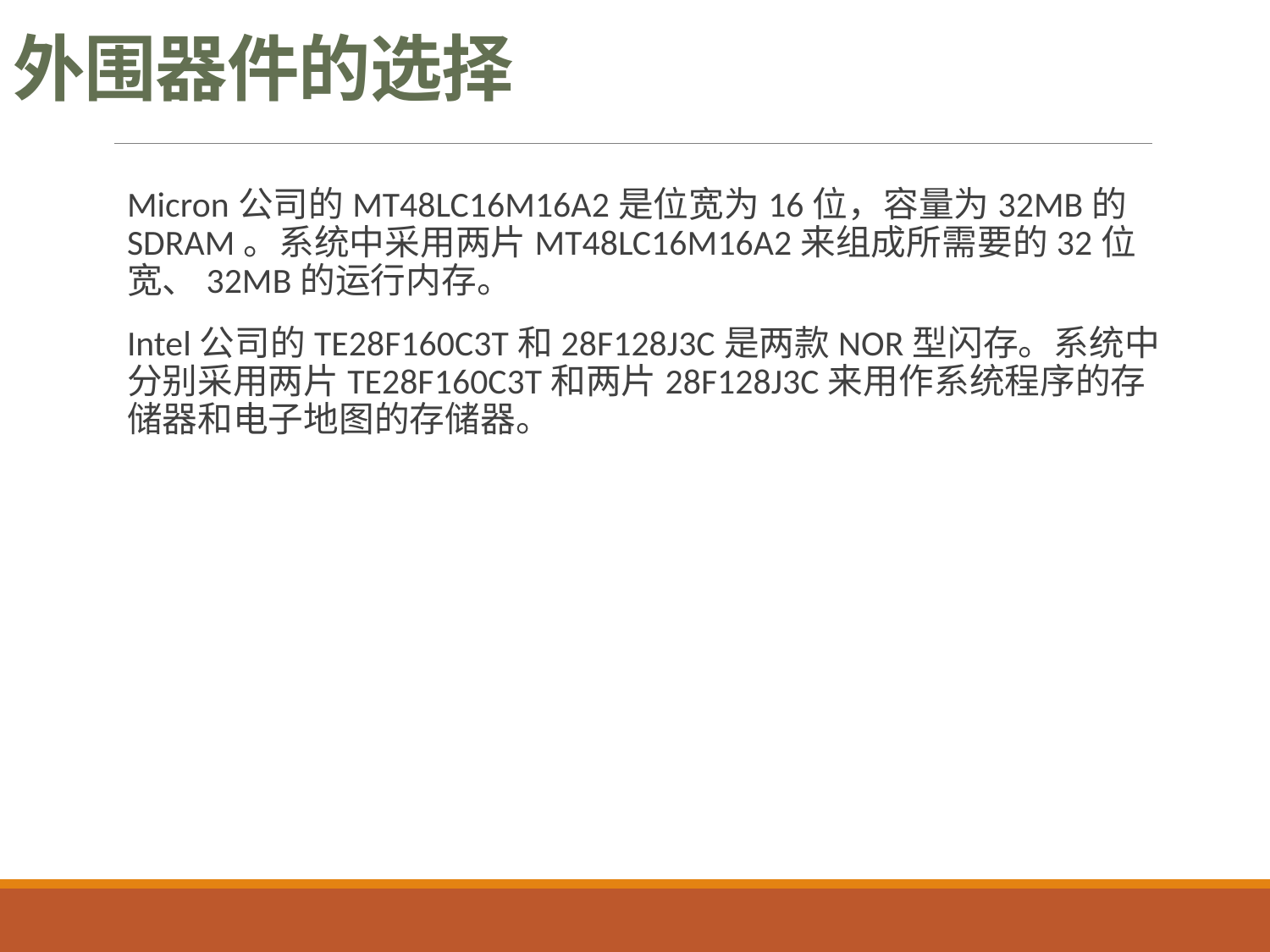

# 外围器件的选择
Micron公司的MT48LC16M16A2是位宽为16位，容量为32MB的SDRAM。系统中采用两片MT48LC16M16A2来组成所需要的32位宽、32MB的运行内存。
Intel公司的TE28F160C3T和28F128J3C是两款NOR型闪存。系统中分别采用两片TE28F160C3T和两片28F128J3C来用作系统程序的存储器和电子地图的存储器。